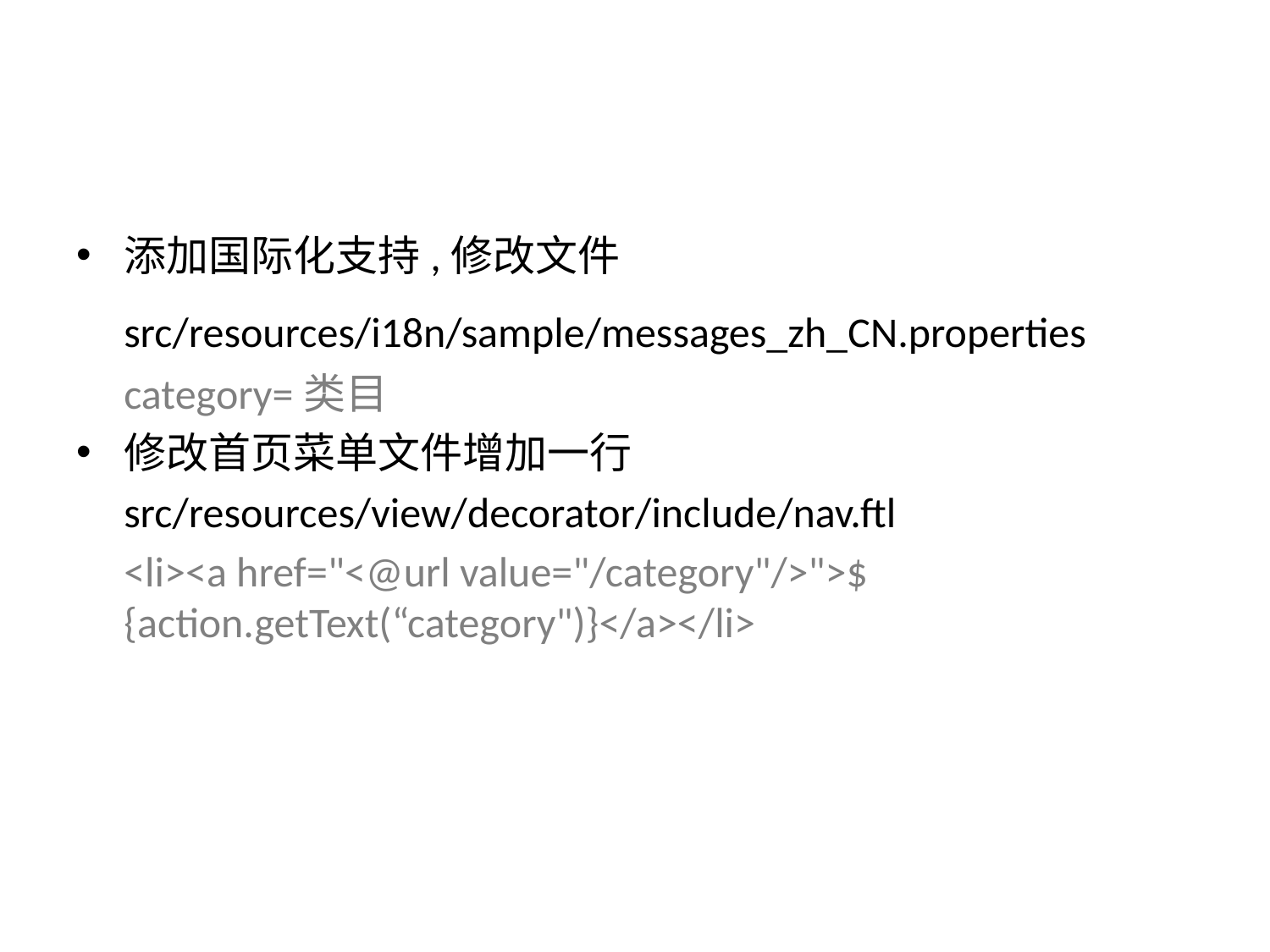

添加国际化支持,修改文件
	src/resources/i18n/sample/messages_zh_CN.properties
	category=类目
修改首页菜单文件增加一行
	src/resources/view/decorator/include/nav.ftl
	<li><a href="<@url value="/category"/>">${action.getText(“category")}</a></li>